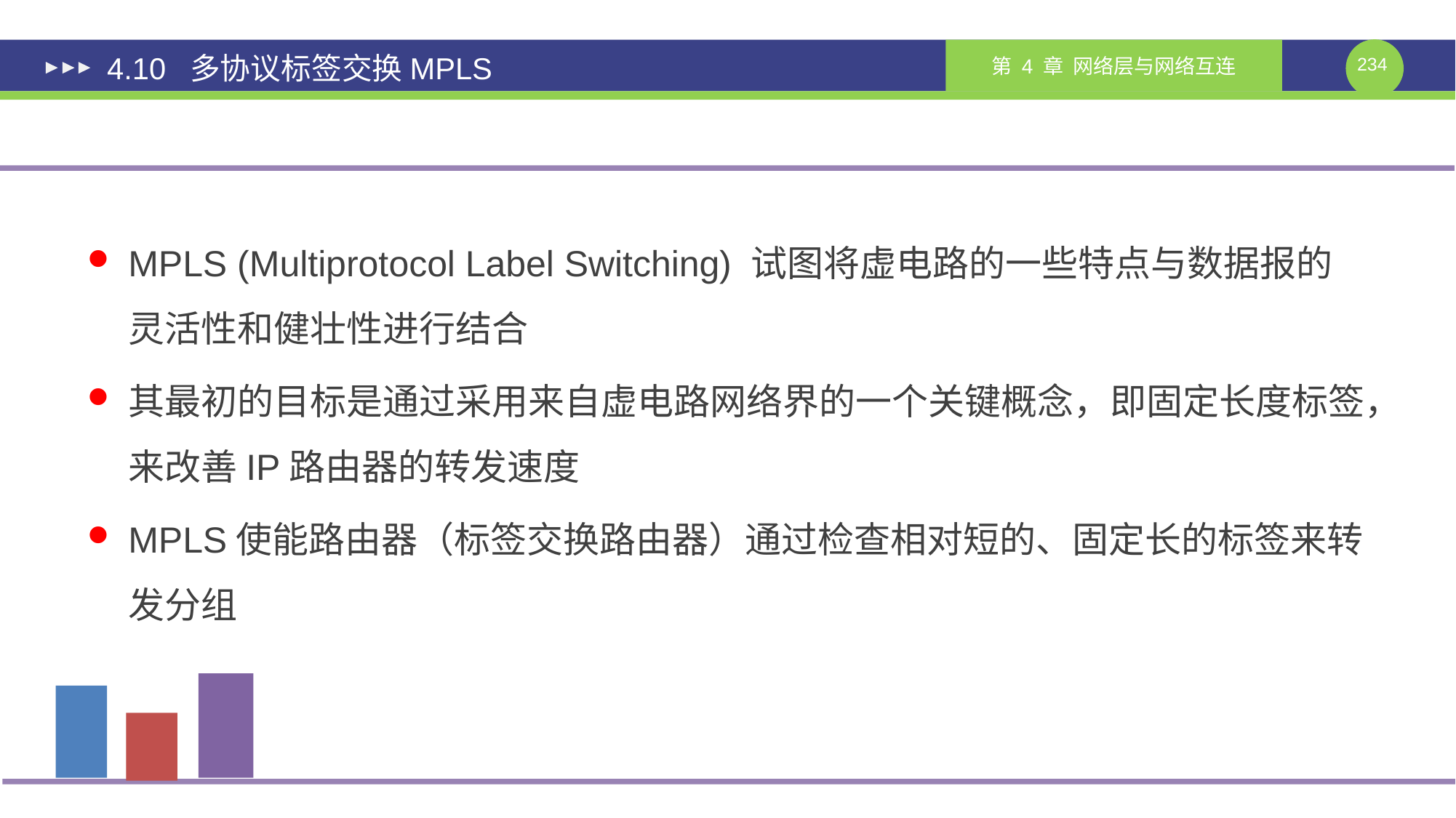

# 4.10  多协议标签交换MPLS

MPLS (Multiprotocol Label Switching) 试图将虚电路的一些特点与数据报的灵活性和健壮性进行结合
其最初的目标是通过采用来自虚电路网络界的一个关键概念，即固定长度标签，来改善IP路由器的转发速度
MPLS使能路由器（标签交换路由器）通过检查相对短的、固定长的标签来转发分组

课件制作人：谢钧  谢希仁